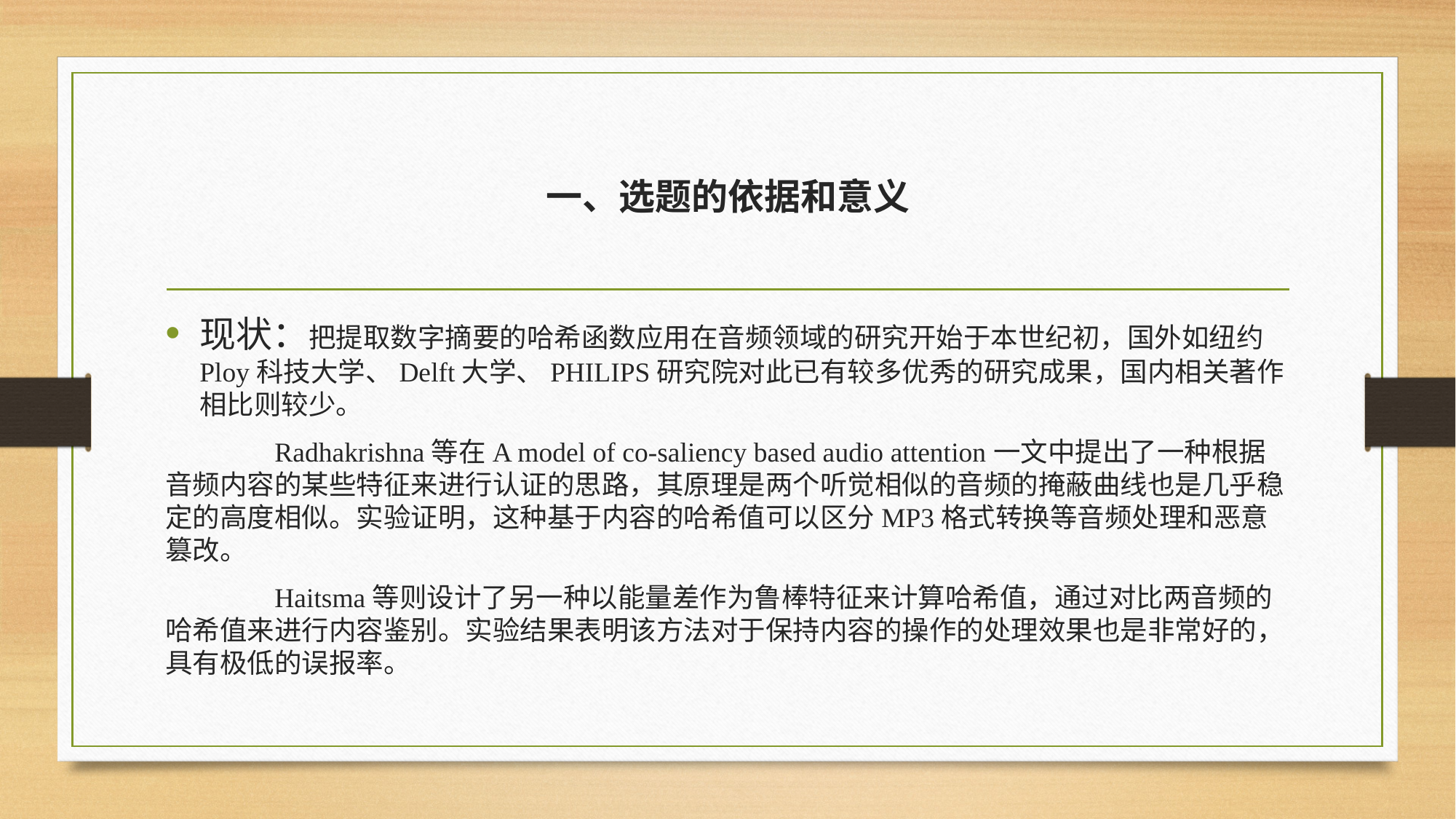

# 一、选题的依据和意义
现状：把提取数字摘要的哈希函数应用在音频领域的研究开始于本世纪初，国外如纽约Ploy科技大学、Delft大学、PHILIPS研究院对此已有较多优秀的研究成果，国内相关著作相比则较少。
	Radhakrishna等在A model of co-saliency based audio attention一文中提出了一种根据音频内容的某些特征来进行认证的思路，其原理是两个听觉相似的音频的掩蔽曲线也是几乎稳定的高度相似。实验证明，这种基于内容的哈希值可以区分MP3格式转换等音频处理和恶意篡改。
	Haitsma等则设计了另一种以能量差作为鲁棒特征来计算哈希值，通过对比两音频的哈希值来进行内容鉴别。实验结果表明该方法对于保持内容的操作的处理效果也是非常好的，具有极低的误报率。